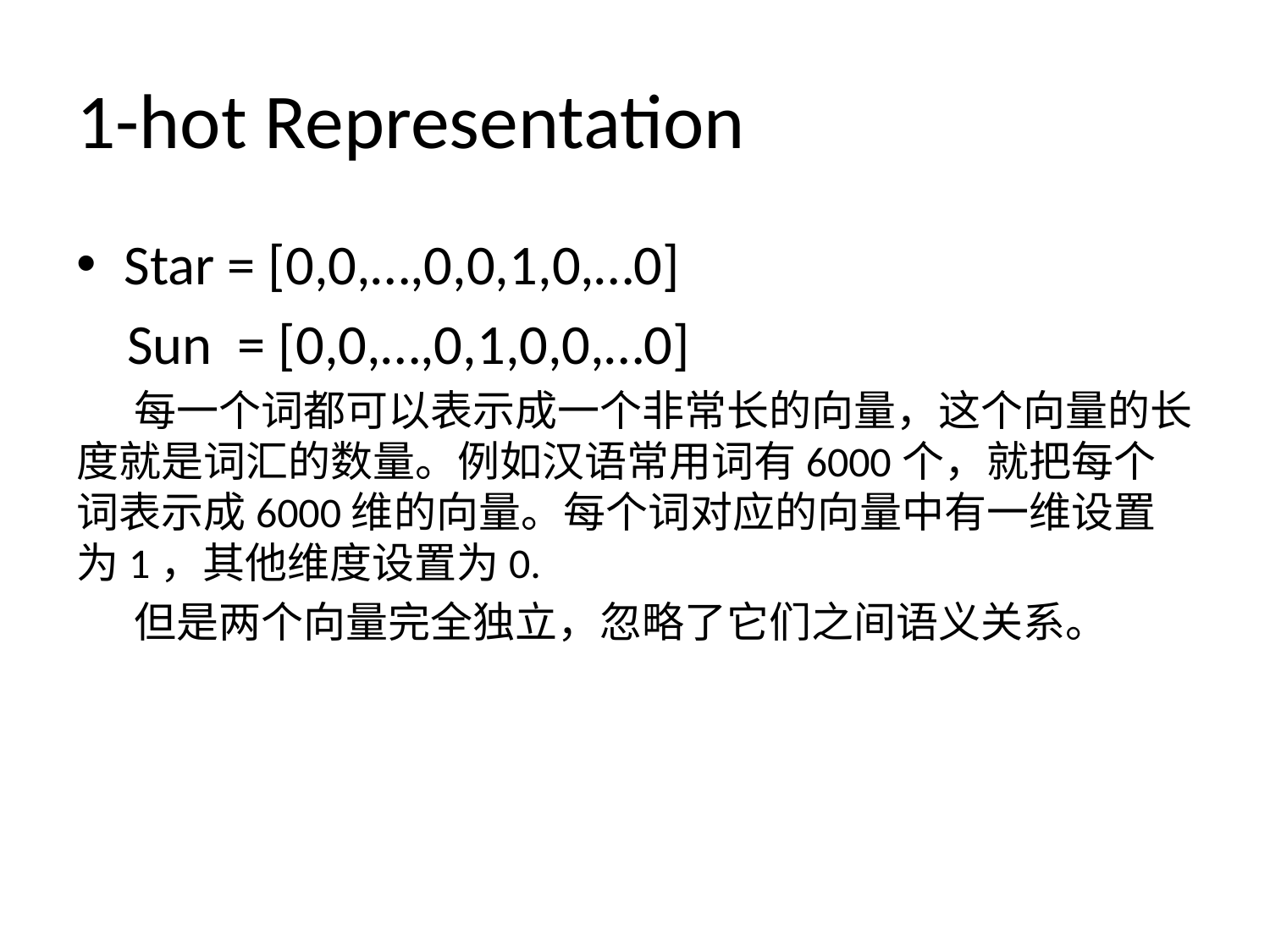

# 1-hot Representation
Star = [0,0,…,0,0,1,0,…0]
    Sun  = [0,0,…,0,1,0,0,…0]
     每一个词都可以表示成一个非常长的向量，这个向量的长度就是词汇的数量。例如汉语常用词有6000个，就把每个词表示成6000维的向量。每个词对应的向量中有一维设置为1，其他维度设置为0.
     但是两个向量完全独立，忽略了它们之间语义关系。